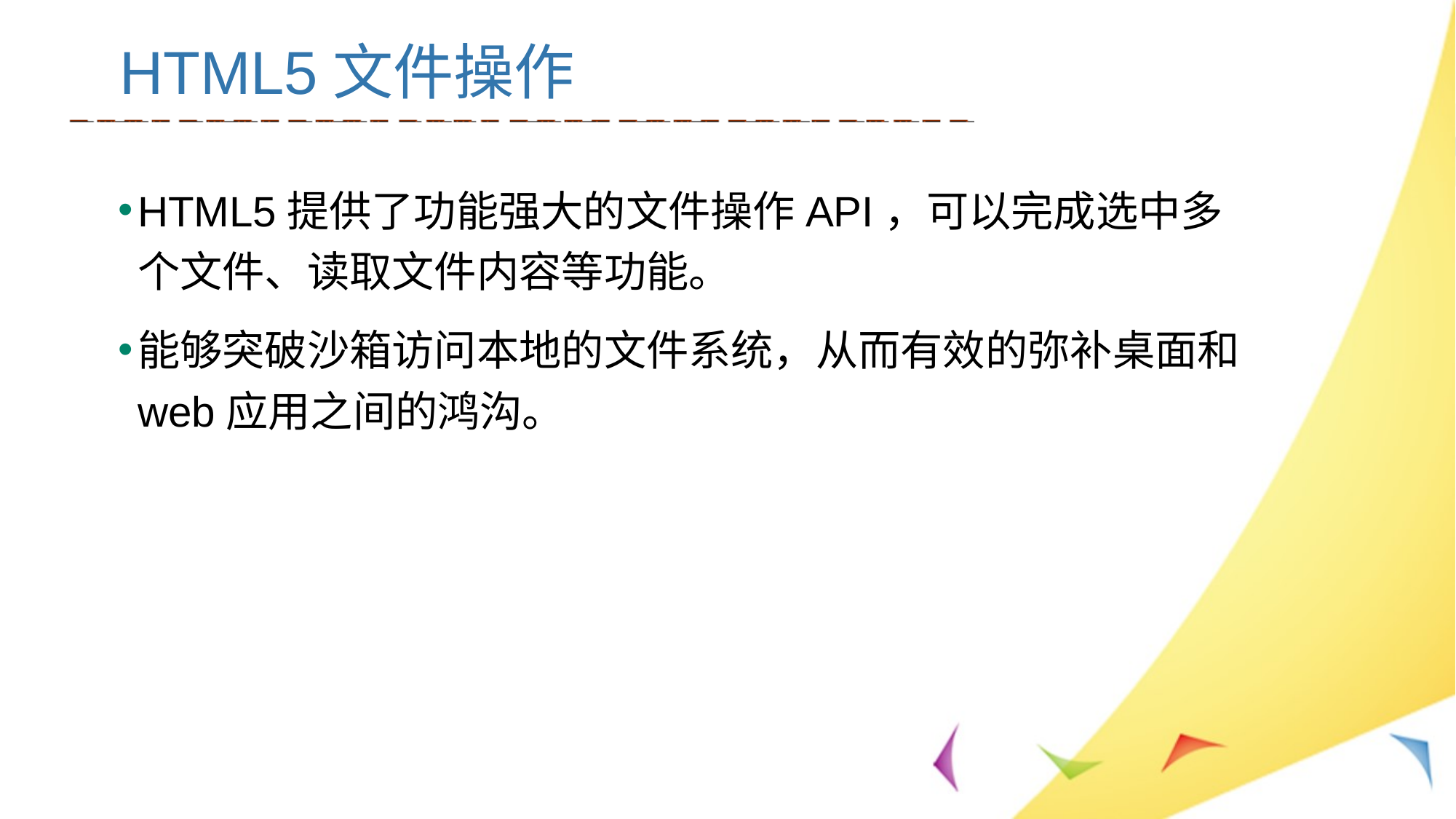

HTML5文件操作
HTML5提供了功能强大的文件操作API，可以完成选中多个文件、读取文件内容等功能。
能够突破沙箱访问本地的文件系统，从而有效的弥补桌面和web应用之间的鸿沟。